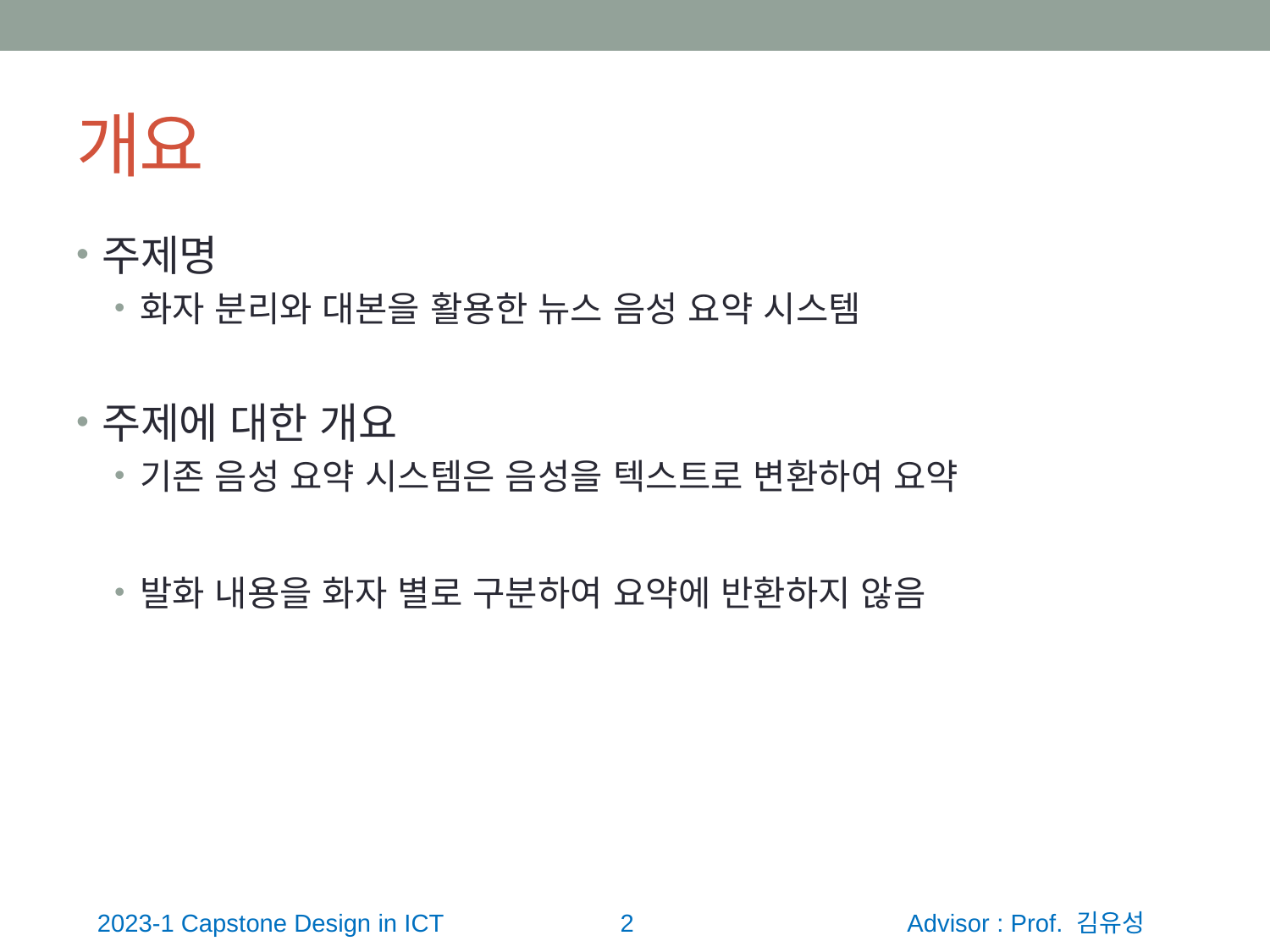

# 개요
주제명
화자 분리와 대본을 활용한 뉴스 음성 요약 시스템

주제에 대한 개요
기존 음성 요약 시스템은 음성을 텍스트로 변환하여 요약

발화 내용을 화자 별로 구분하여 요약에 반환하지 않음